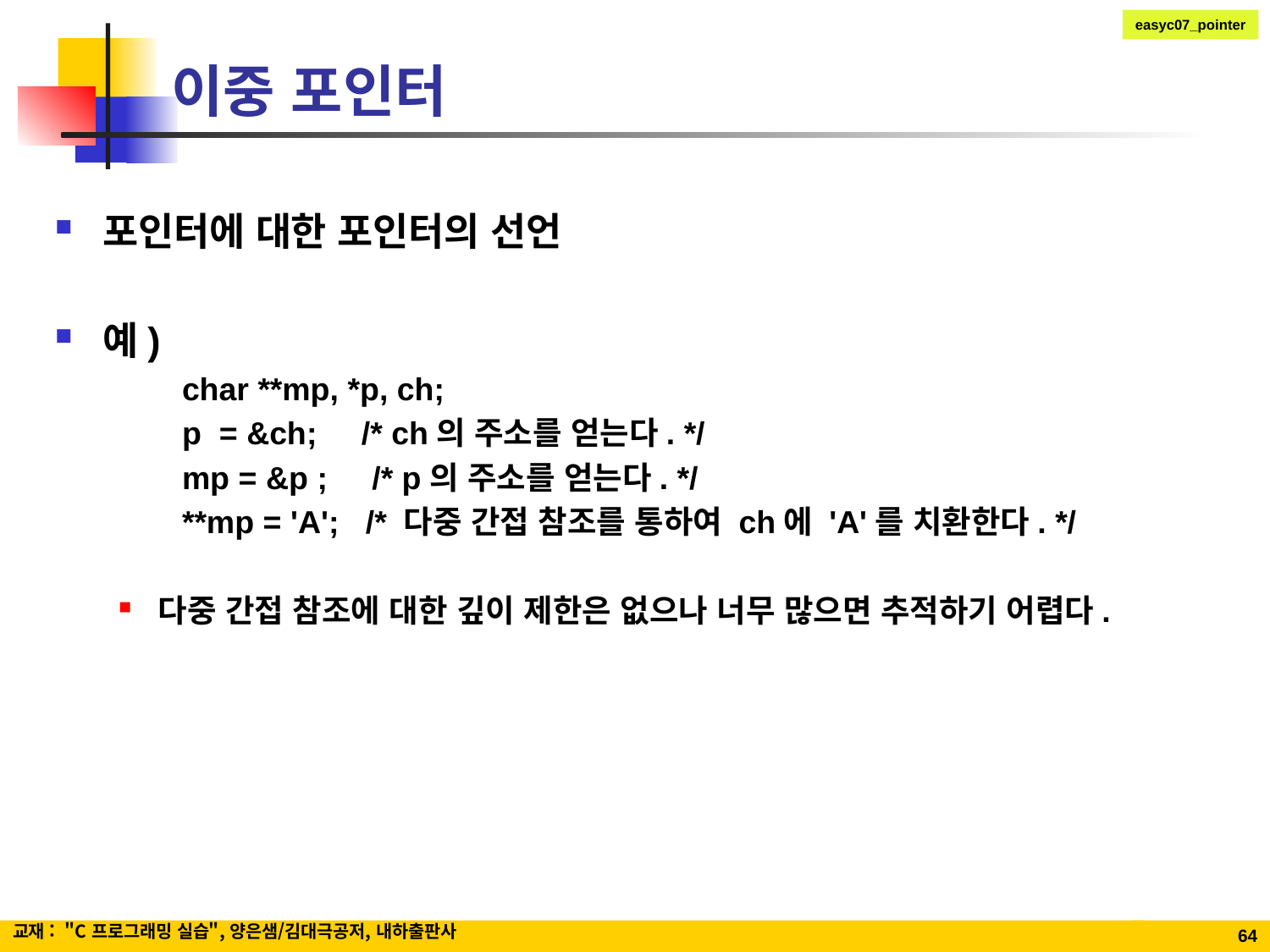

# 이중 포인터
포인터에 대한 포인터의 선언

예)
char **mp, *p, ch;
p  = &ch;     /* ch의 주소를 얻는다. */
mp = &p ;     /* p의 주소를 얻는다. */
**mp = 'A';   /* 다중 간접 참조를 통하여 ch에 'A'를 치환한다. */

다중 간접 참조에 대한 깊이 제한은 없으나 너무 많으면 추적하기 어렵다.
교재 :  "C 프로그래밍 실습", 양은샘/김대극공저, 내하출판사
64